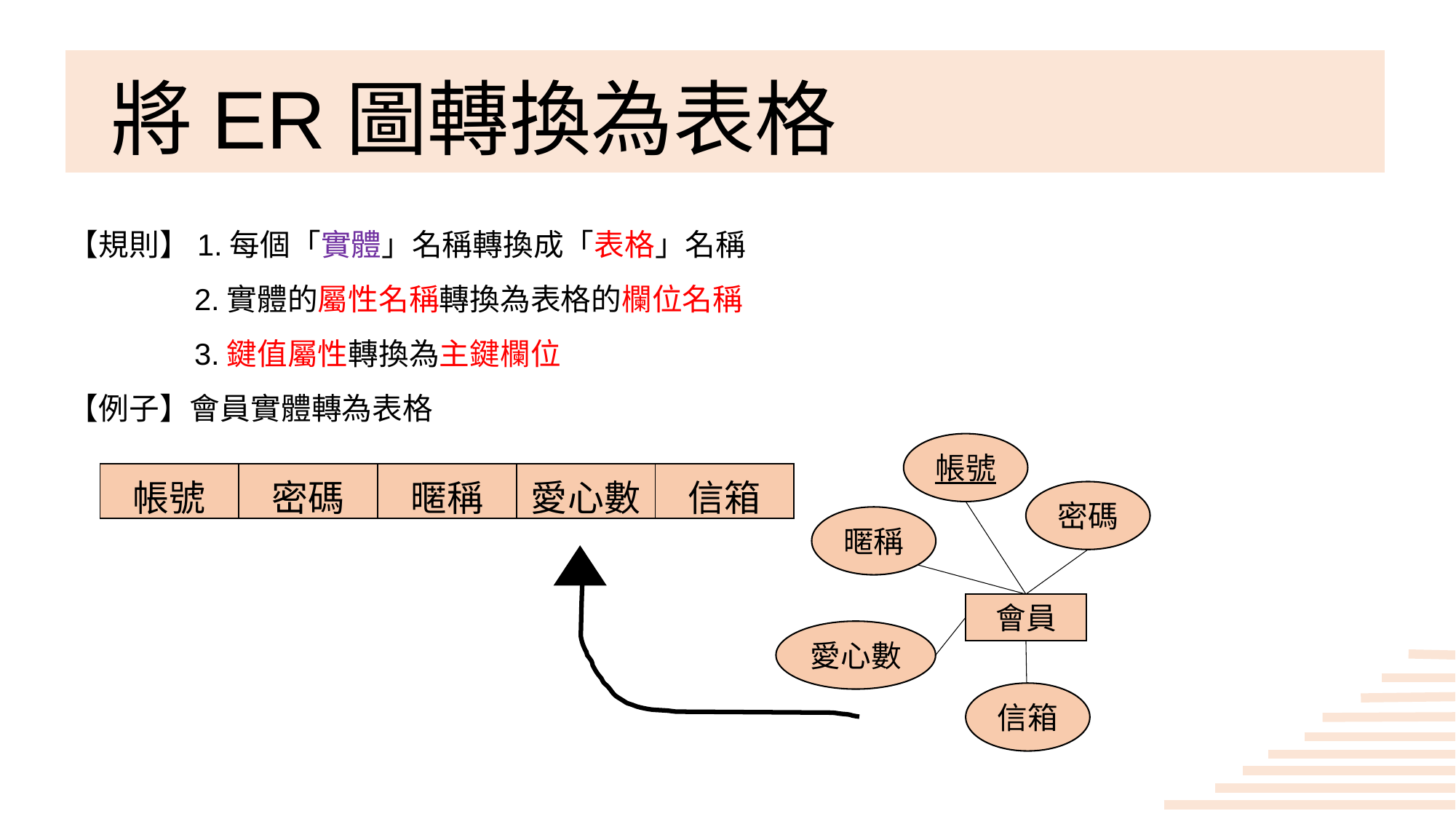

# 將ER圖轉換為表格
【規則】1.每個「實體」名稱轉換成「表格」名稱
	  2.實體的屬性名稱轉換為表格的欄位名稱
	  3.鍵值屬性轉換為主鍵欄位
【例子】會員實體轉為表格

帳號
| 帳號 | 密碼 | 暱稱 | 愛心數 | 信箱 |
| --- | --- | --- | --- | --- |
密碼
暱稱

會員
愛心數
信箱